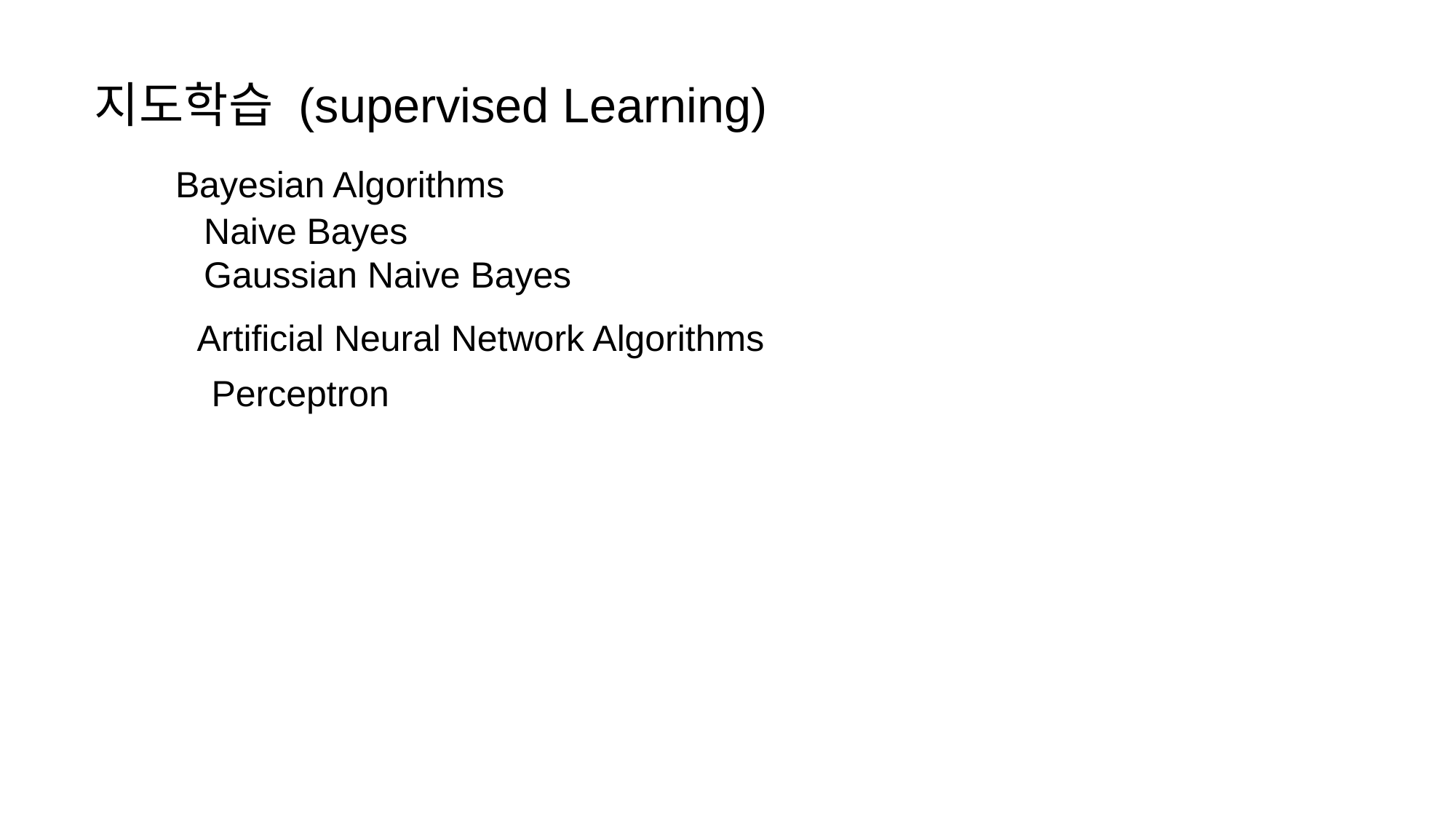

지도학습 (supervised Learning)
Bayesian Algorithms
Naive Bayes
Gaussian Naive Bayes
Artificial Neural Network Algorithms
Perceptron